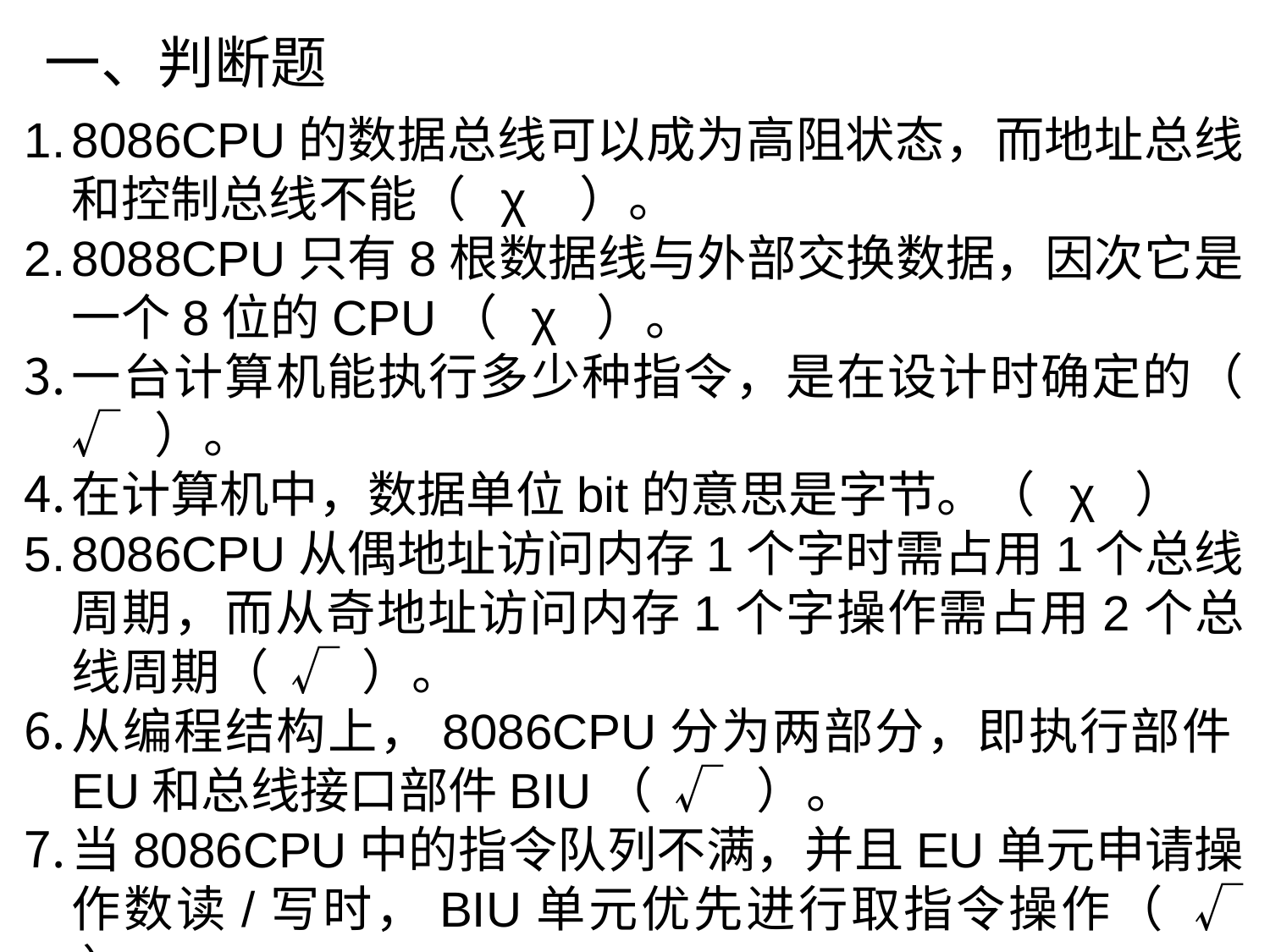

一、判断题
8086CPU的数据总线可以成为高阻状态，而地址总线和控制总线不能（  χ   ）。
8088CPU只有8根数据线与外部交换数据，因次它是一个8位的CPU（  χ  ）。
一台计算机能执行多少种指令，是在设计时确定的（ √   ）。
在计算机中，数据单位bit的意思是字节。（  χ  ）
8086CPU从偶地址访问内存1个字时需占用1个总线周期，而从奇地址访问内存1个字操作需占用2个总线周期（  √  ）。
从编程结构上，8086CPU分为两部分，即执行部件EU和总线接口部件BIU（  √   ）。
当8086CPU中的指令队列不满，并且EU单元申请操作数读/写时，BIU单元优先进行取指令操作（  √  ）。